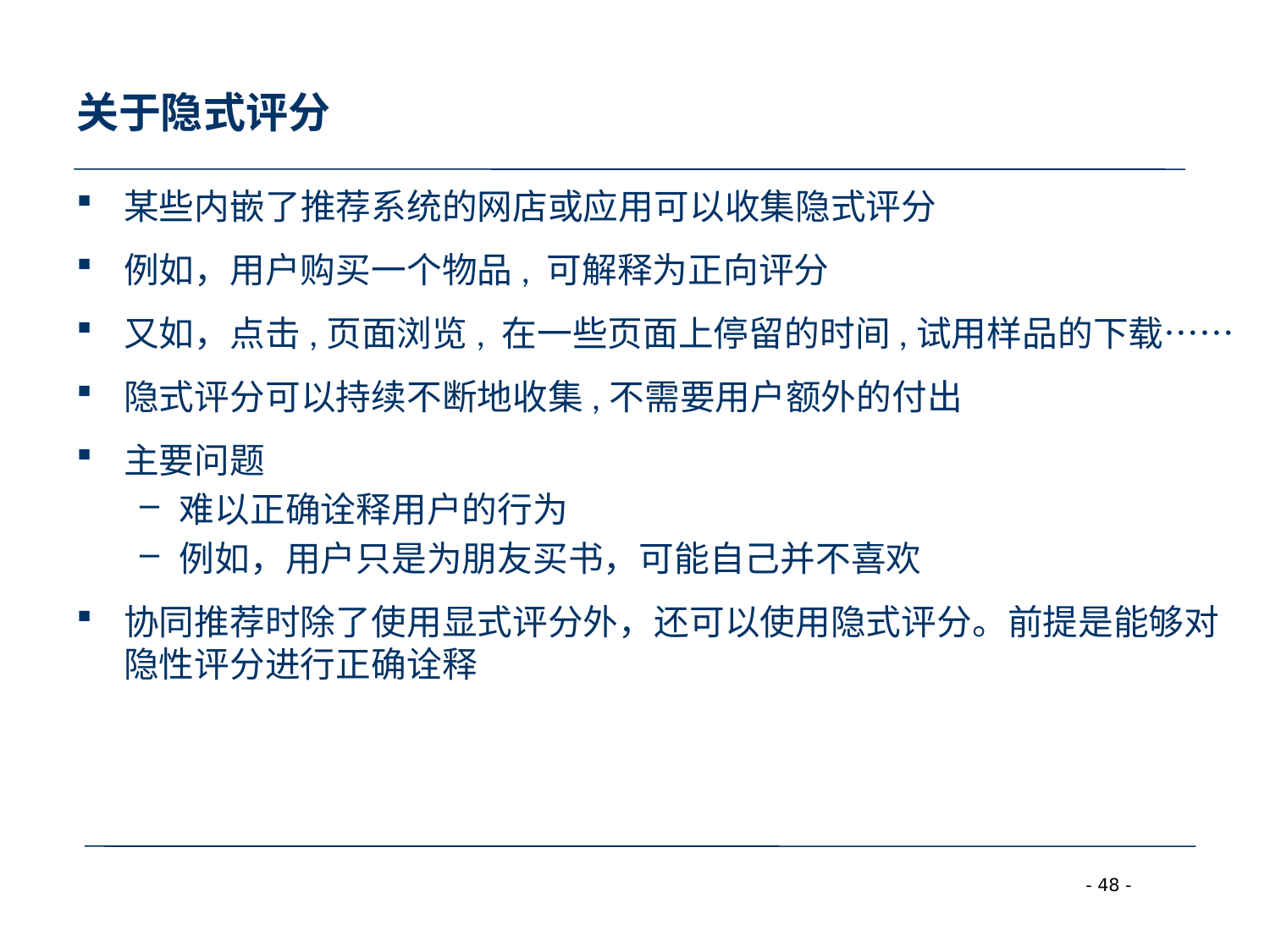

# 关于隐式评分
某些内嵌了推荐系统的网店或应用可以收集隐式评分
例如，用户购买一个物品, 可解释为正向评分
又如，点击,页面浏览, 在一些页面上停留的时间,试用样品的下载……
隐式评分可以持续不断地收集,不需要用户额外的付出
主要问题
难以正确诠释用户的行为
例如，用户只是为朋友买书，可能自己并不喜欢
协同推荐时除了使用显式评分外，还可以使用隐式评分。前提是能够对隐性评分进行正确诠释